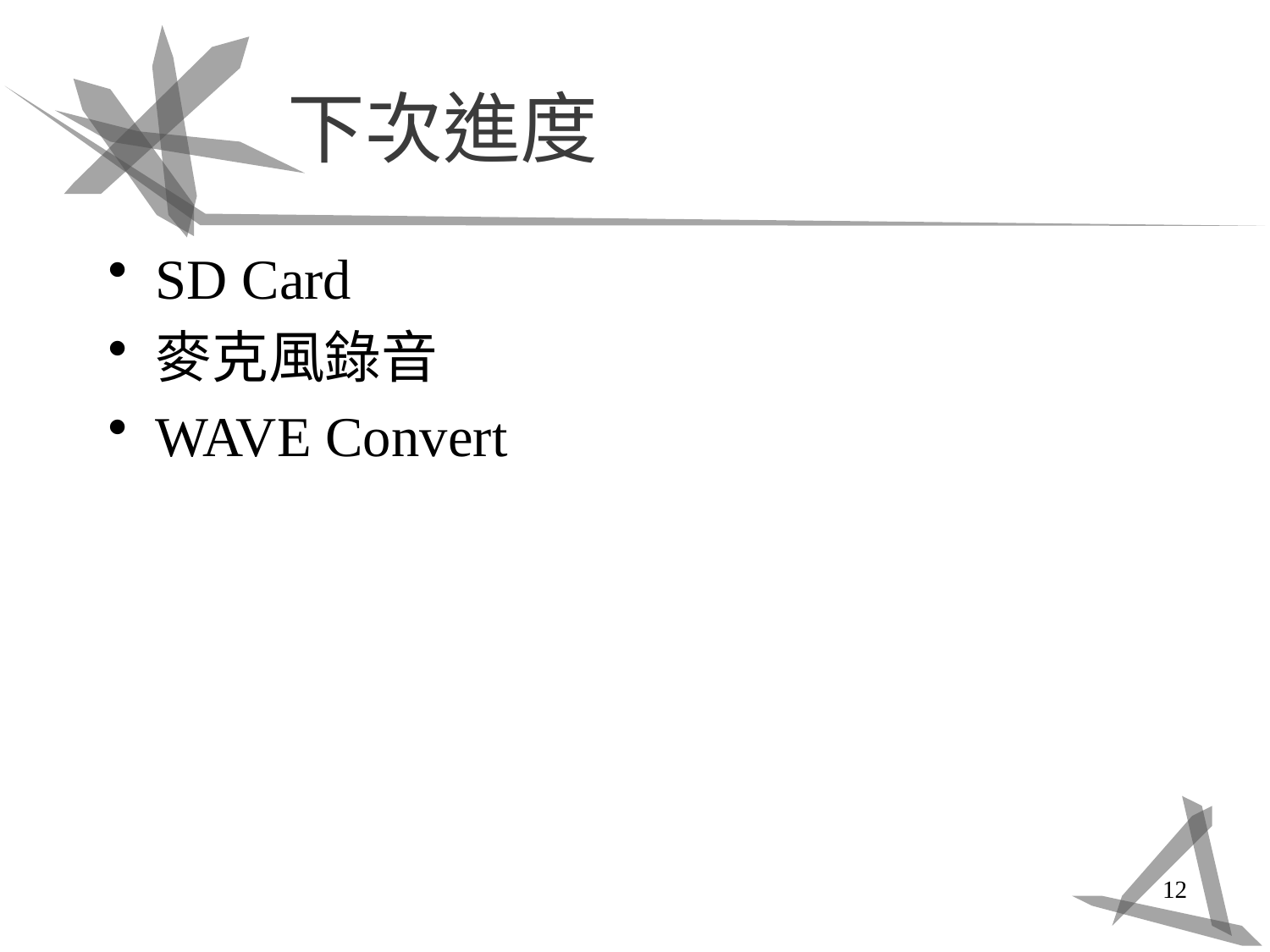

# 下次進度
SD Card
麥克風錄音
WAVE Convert
12